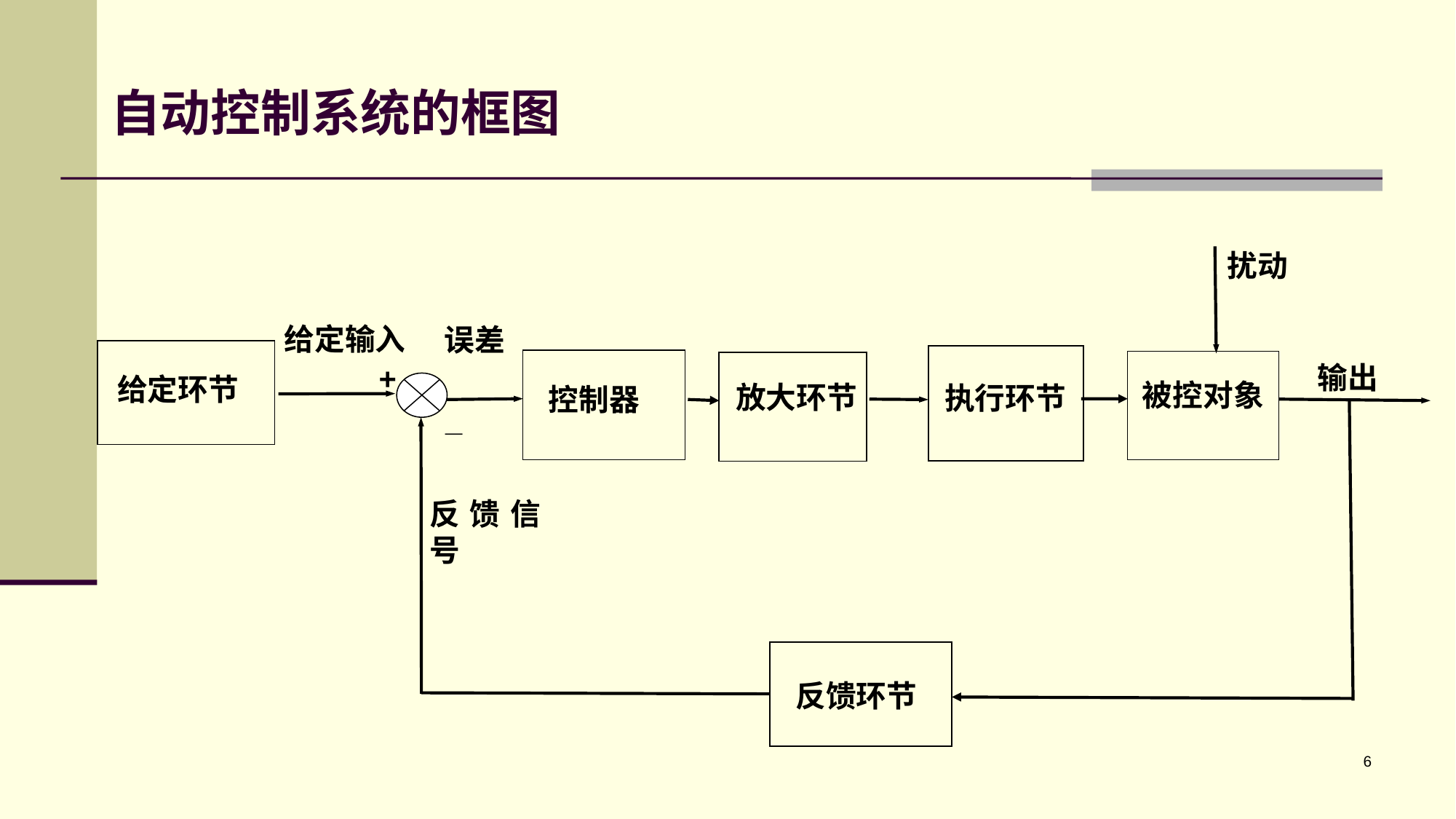

# 自动控制系统的框图

扰动
给定输入
误差

输出
+
给定环节

被控对象
 放大环节
执行环节
控制器

_

反馈信号

反馈环节

6